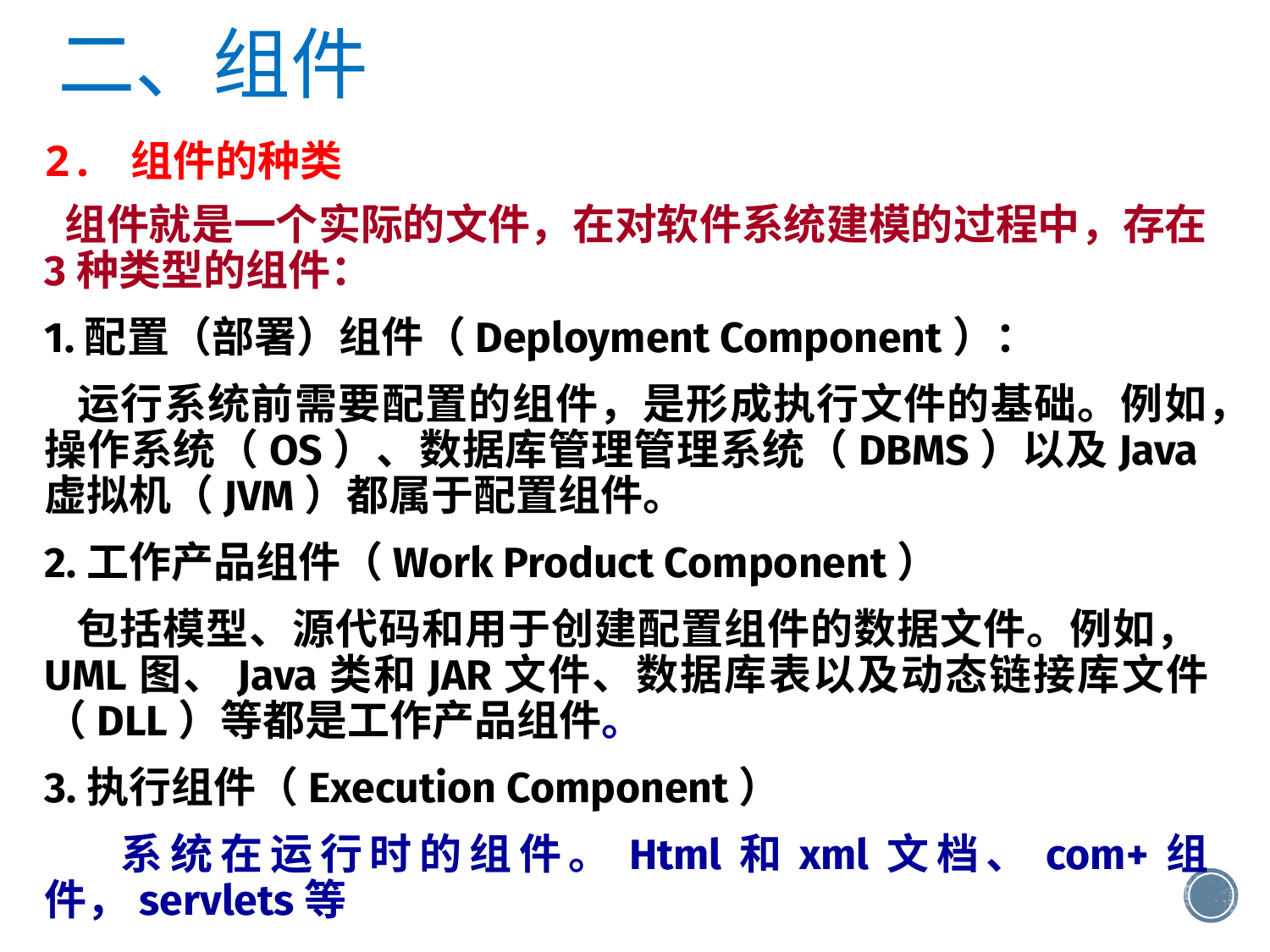

二、组件
2. 组件的种类
 组件就是一个实际的文件，在对软件系统建模的过程中，存在3种类型的组件：
1.配置（部署）组件（Deployment Component）：
  运行系统前需要配置的组件，是形成执行文件的基础。例如，操作系统（OS）、数据库管理管理系统（DBMS）以及Java虚拟机（JVM）都属于配置组件。
2.工作产品组件（Work Product Component）
  包括模型、源代码和用于创建配置组件的数据文件。例如，UML图、Java类和JAR文件、数据库表以及动态链接库文件（DLL）等都是工作产品组件。
3.执行组件（Execution Component）
  系统在运行时的组件。Html和xml文档、com+组件，servlets等